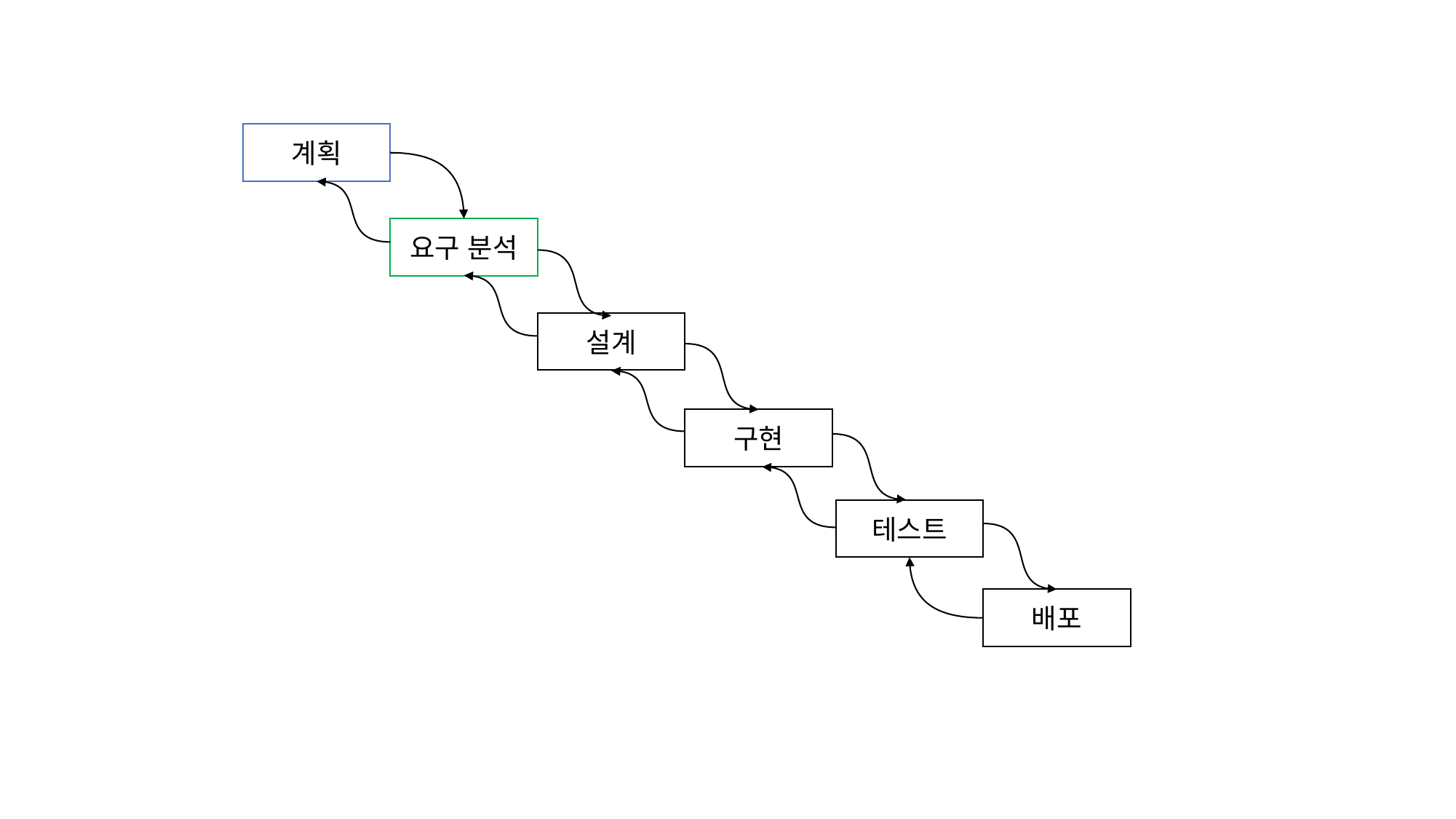

계획
요구 분석
설계
구현
테스트
배포